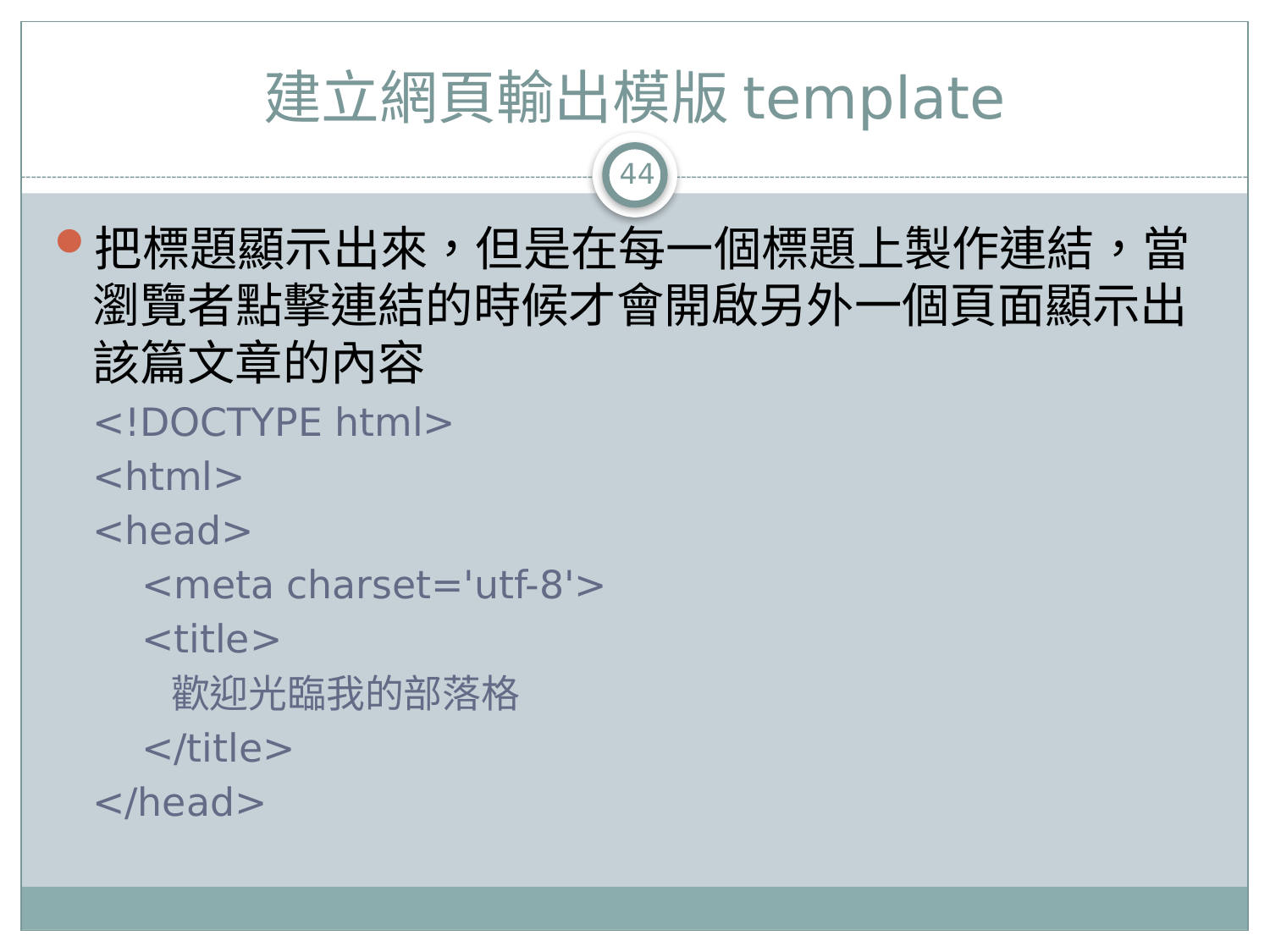

# 建立網頁輸出模版template
44
把標題顯示出來，但是在每一個標題上製作連結，當瀏覽者點擊連結的時候才會開啟另外一個頁面顯示出該篇文章的內容
<!DOCTYPE html>
<html>
<head>
    <meta charset='utf-8'>
    <title>
        歡迎光臨我的部落格
    </title>
</head>